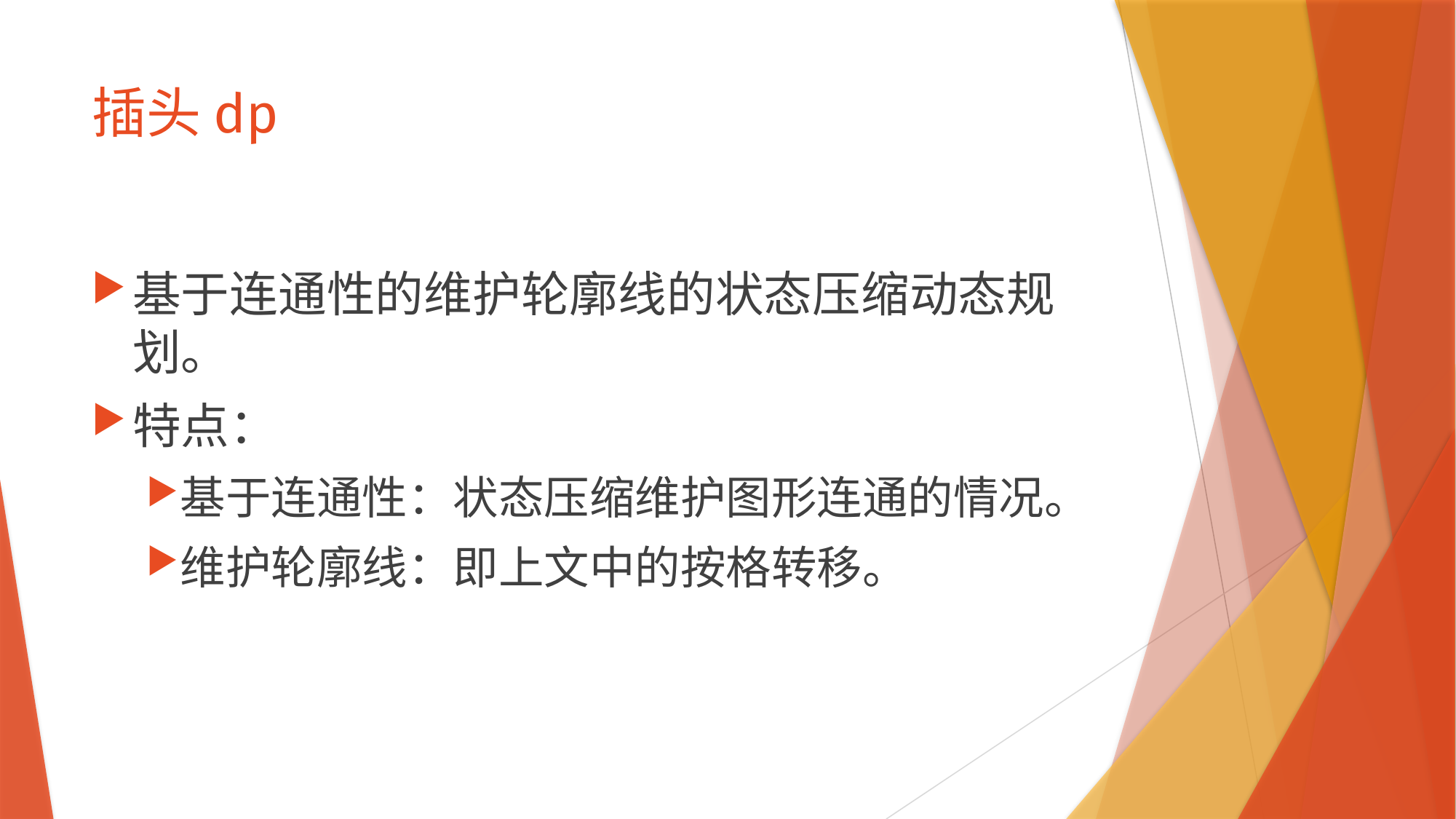

# 插头dp
基于连通性的维护轮廓线的状态压缩动态规划。
特点：
基于连通性：状态压缩维护图形连通的情况。
维护轮廓线：即上文中的按格转移。